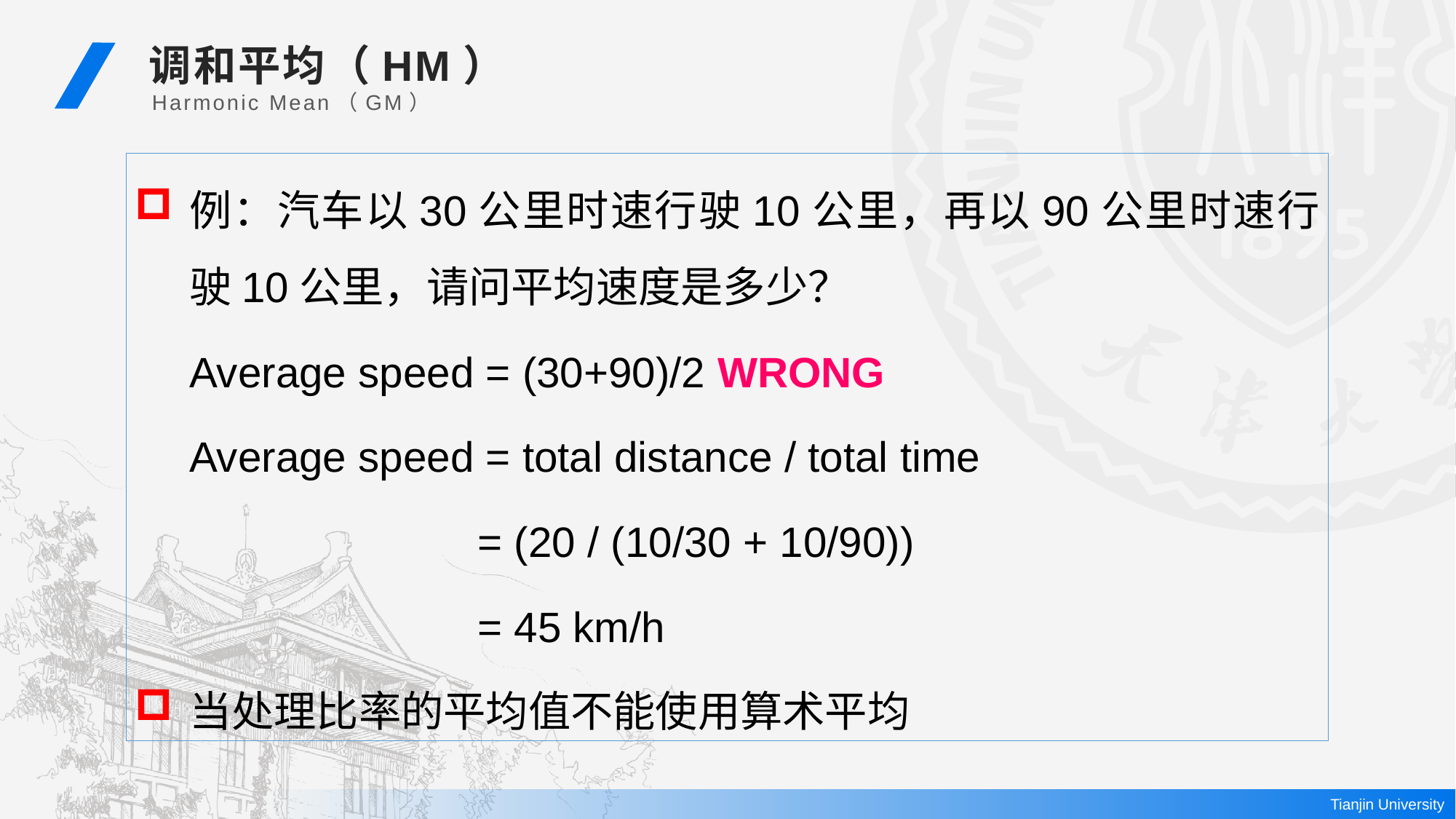

调和平均（HM）
   Harmonic Mean（GM）
例：汽车以30公里时速行驶10公里，再以90公里时速行驶10公里，请问平均速度是多少？
Average speed = (30+90)/2 WRONG
Average speed = total distance / total time
                             = (20 / (10/30 + 10/90))
                             = 45 km/h
当处理比率的平均值不能使用算术平均